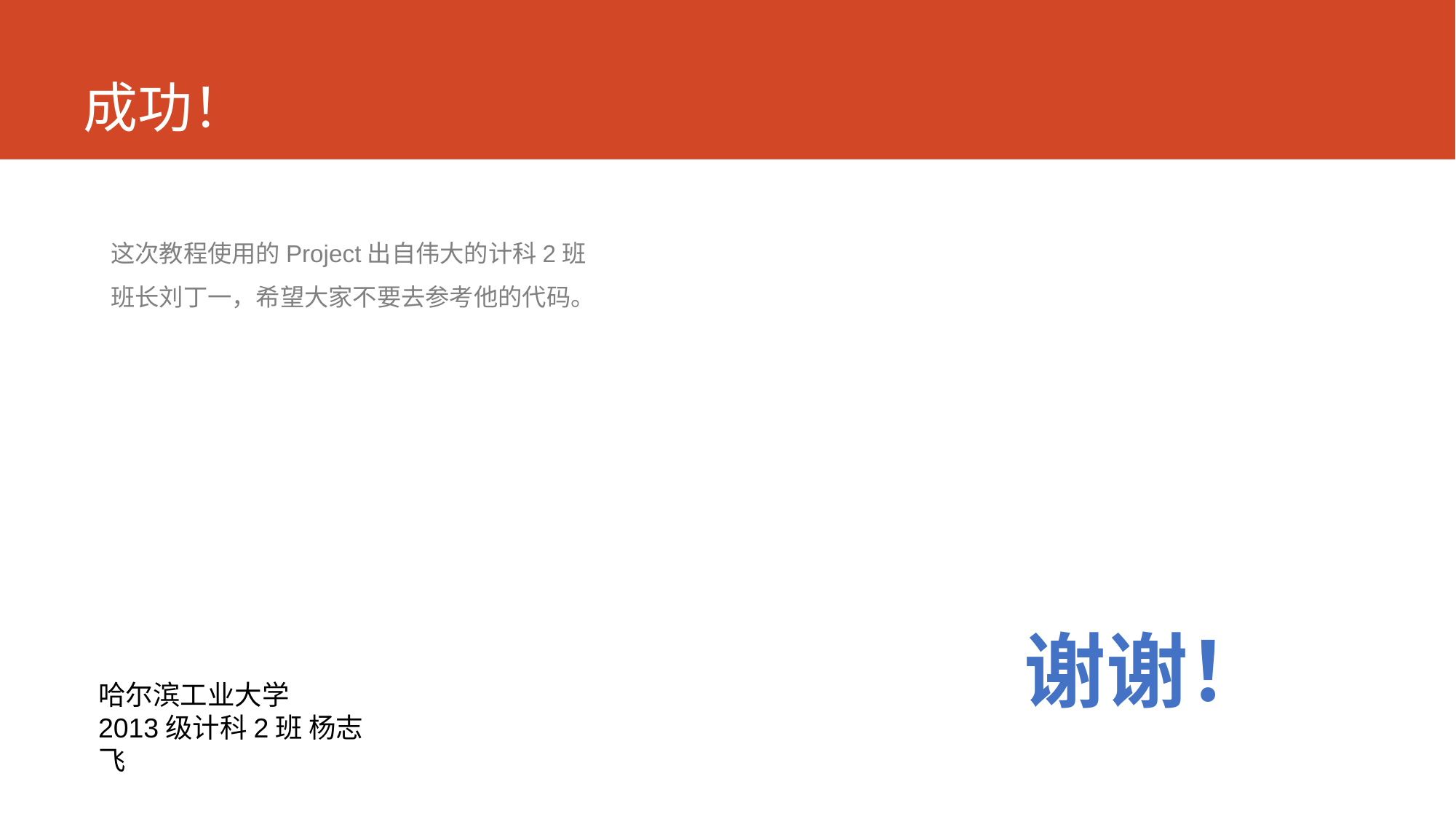

# 成功！
这次教程使用的Project出自伟大的计科2班班长刘丁一，希望大家不要去参考他的代码。
谢谢！
哈尔滨工业大学
2013级计科2班 杨志飞